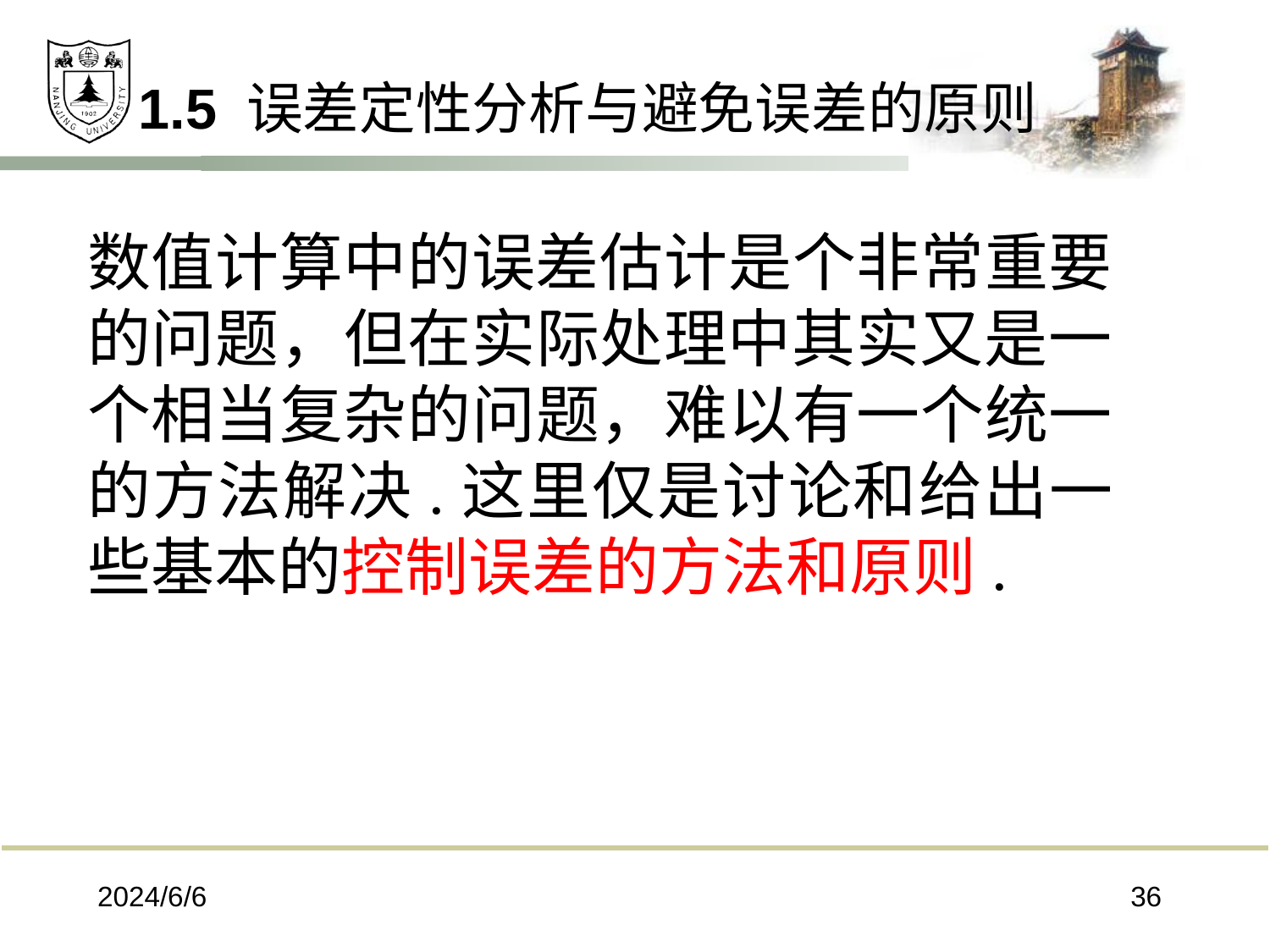

1.5 误差定性分析与避免误差的原则
数值计算中的误差估计是个非常重要的问题，但在实际处理中其实又是一个相当复杂的问题，难以有一个统一的方法解决.这里仅是讨论和给出一些基本的控制误差的方法和原则.
2024/6/6
36